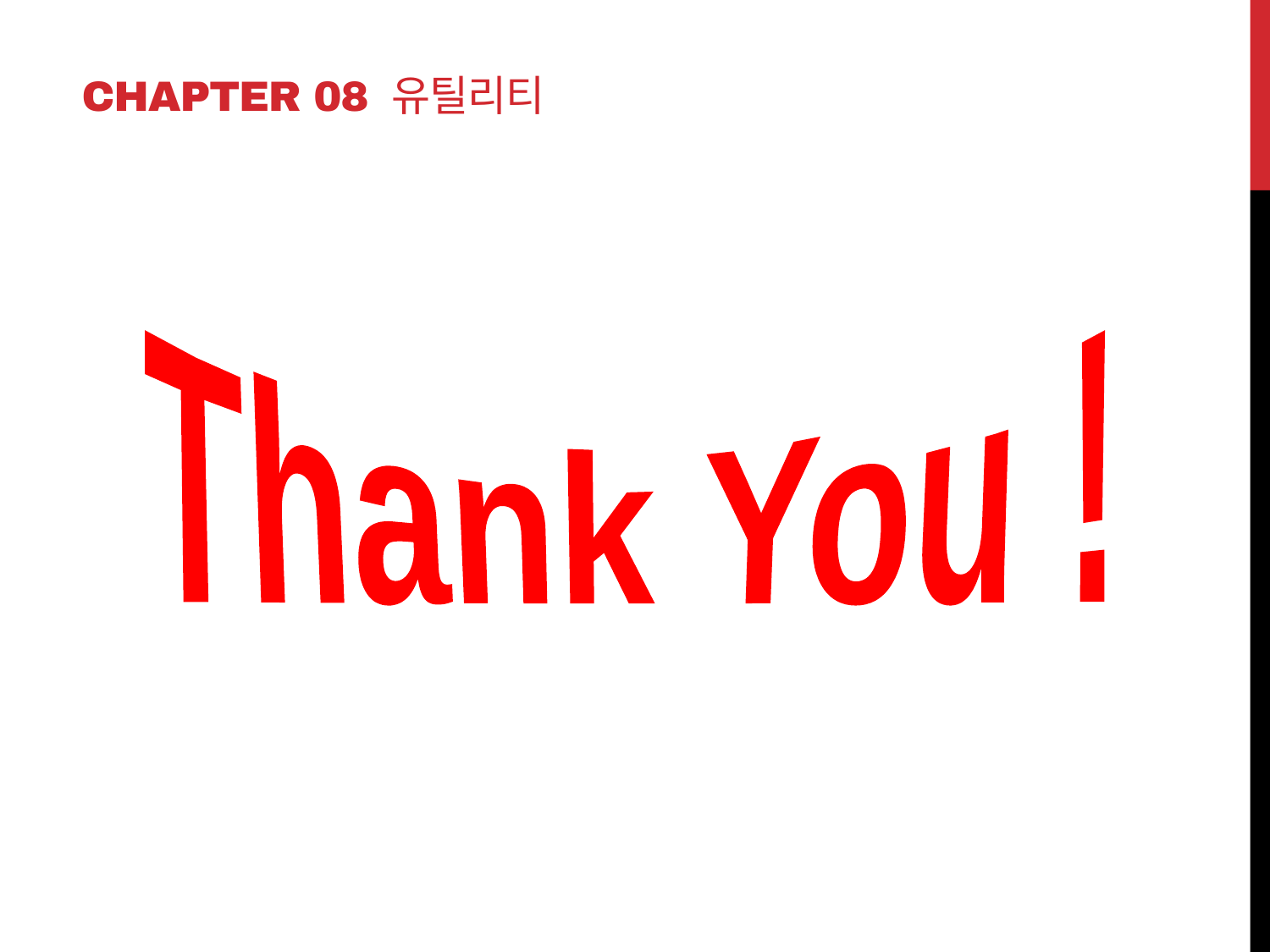

# Chapter 08 유틸리티
Thank You !